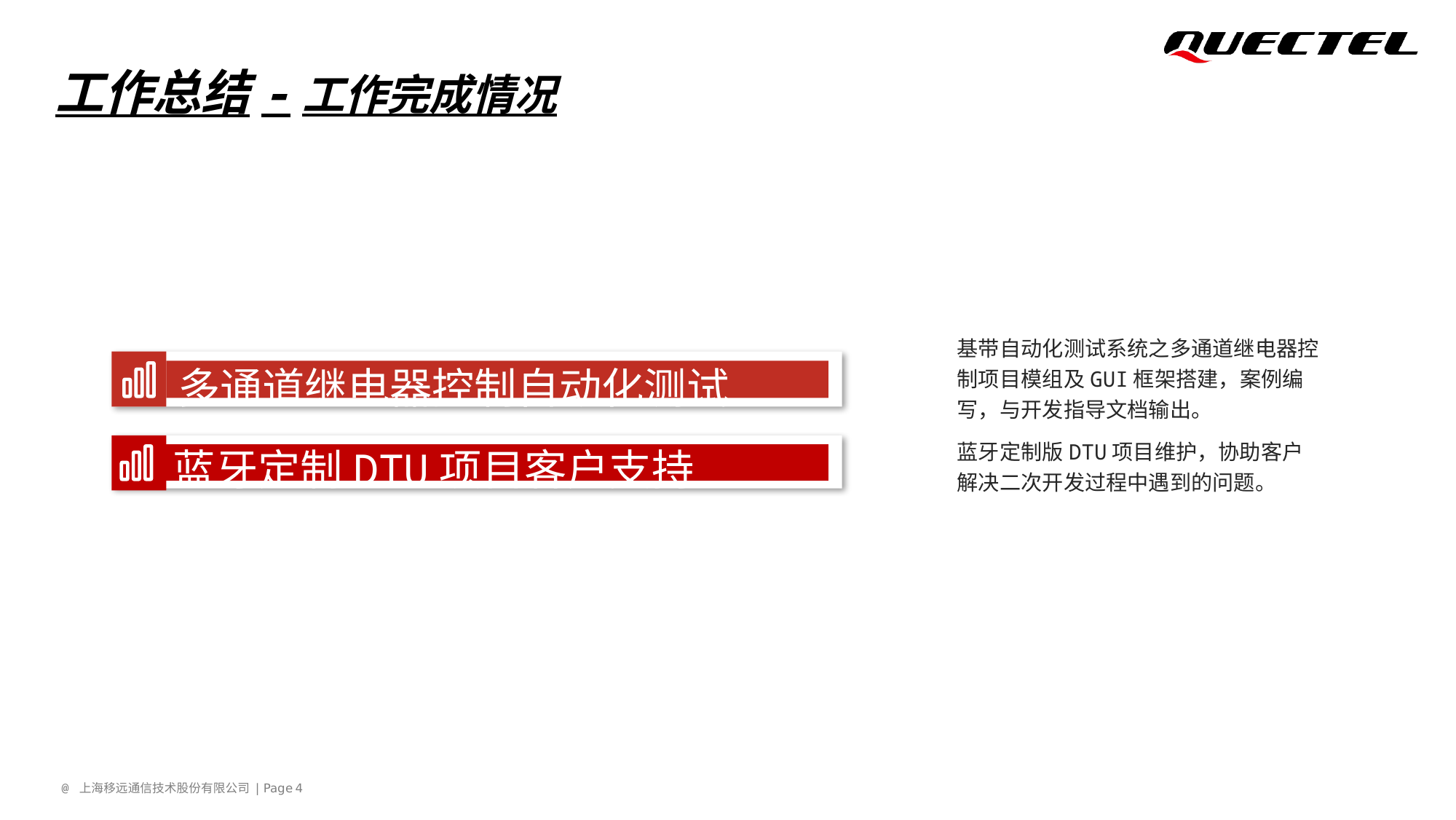

工作总结-工作完成情况
基带自动化测试系统之多通道继电器控制项目模组及GUI框架搭建，案例编写，与开发指导文档输出。
多通道继电器控制自动化测试

蓝牙定制DTU项目客户支持
蓝牙定制版DTU项目维护，协助客户解决二次开发过程中遇到的问题。